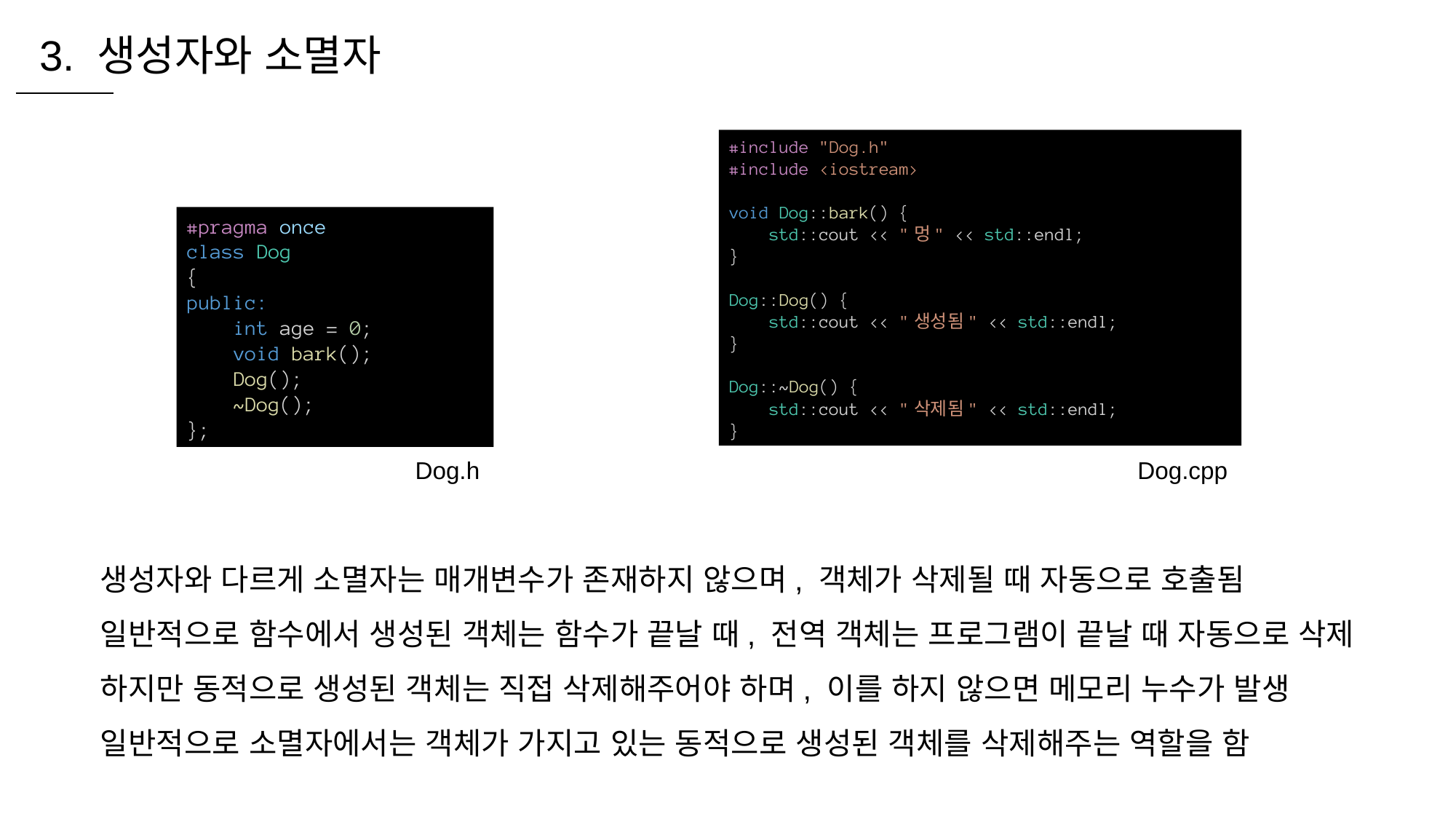

3. 생성자와 소멸자
#include "Dog.h"
#include <iostream>
void Dog::bark() {
    std::cout << "멍" << std::endl;
}
Dog::Dog() {
    std::cout << "생성됨" << std::endl;
}
Dog::~Dog() {
    std::cout << "삭제됨" << std::endl;
}
#pragma once
class Dog
{
public:
    int age = 0;
    void bark();
    Dog();
    ~Dog();
};
Dog.cpp
Dog.h
생성자와 다르게 소멸자는 매개변수가 존재하지 않으며, 객체가 삭제될 때 자동으로 호출됨
일반적으로 함수에서 생성된 객체는 함수가 끝날 때, 전역 객체는 프로그램이 끝날 때 자동으로 삭제
하지만 동적으로 생성된 객체는 직접 삭제해주어야 하며, 이를 하지 않으면 메모리 누수가 발생
일반적으로 소멸자에서는 객체가 가지고 있는 동적으로 생성된 객체를 삭제해주는 역할을 함